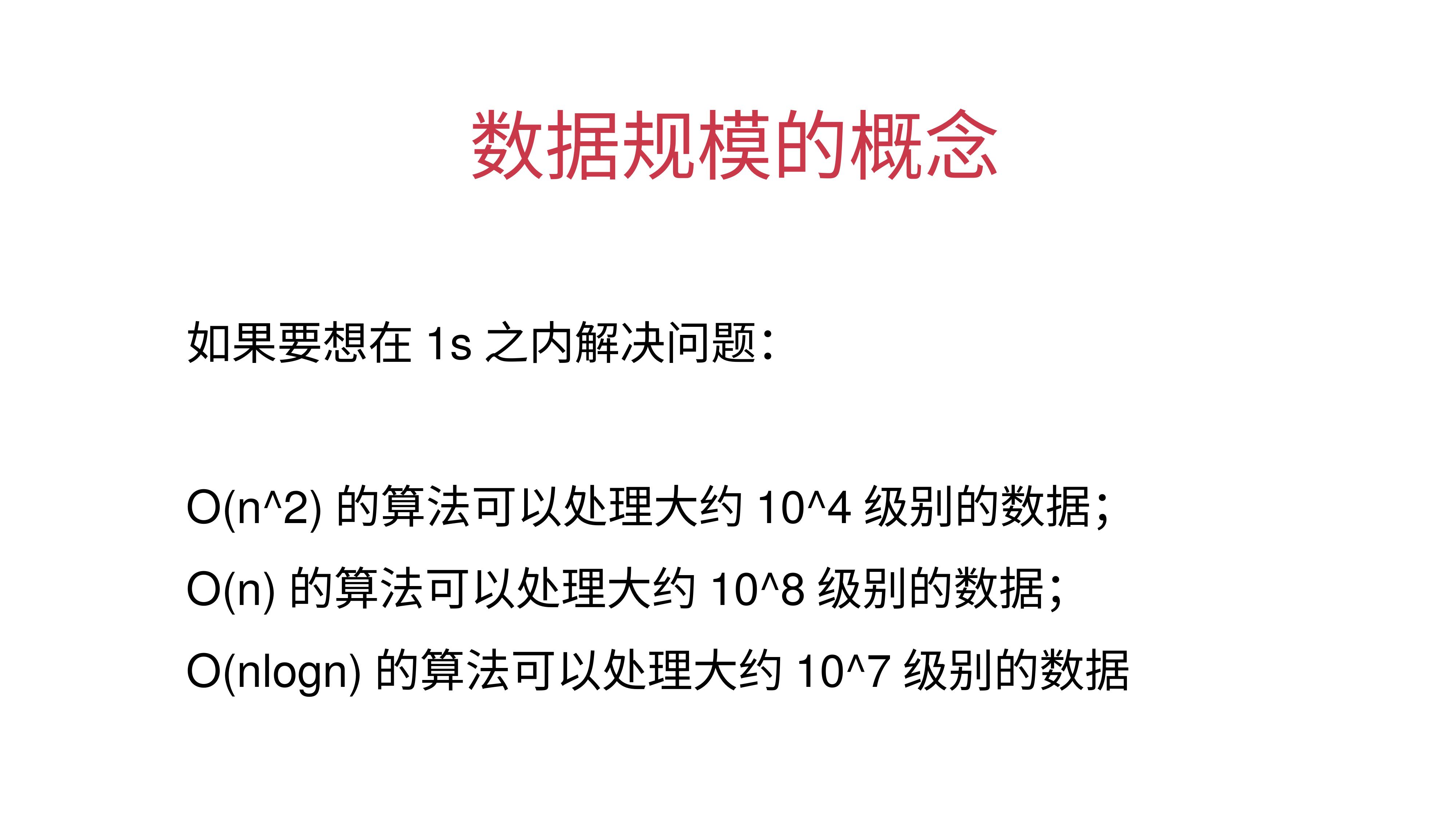

# 数据规模的概念
如果要想在1s之内解决问题：

O(n^2)的算法可以处理大约10^4级别的数据；
O(n)的算法可以处理大约10^8级别的数据；
O(nlogn)的算法可以处理大约10^7级别的数据